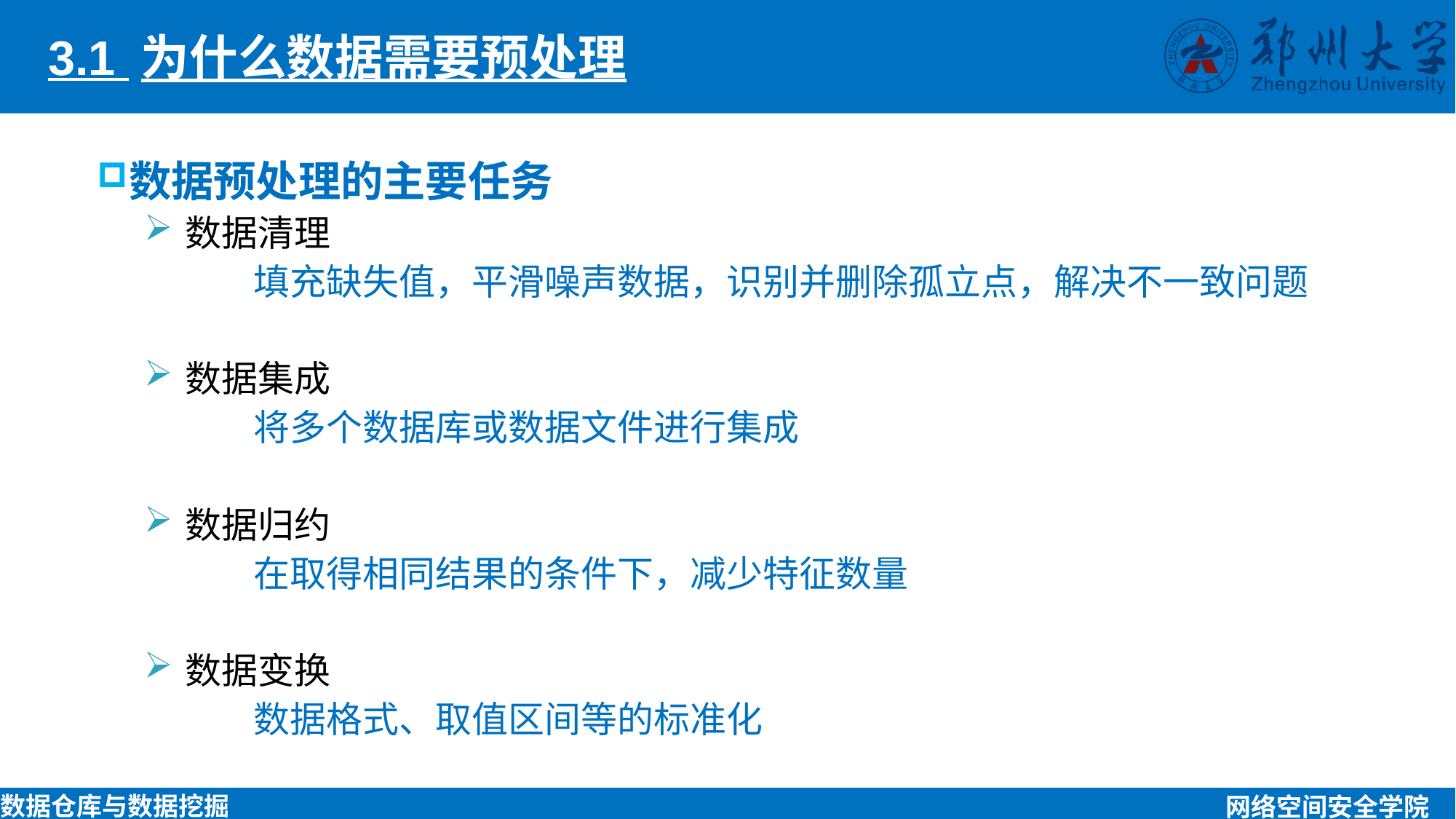

3.1 为什么数据需要预处理
数据预处理的主要任务
数据清理
	填充缺失值，平滑噪声数据，识别并删除孤立点，解决不一致问题

数据集成
	将多个数据库或数据文件进行集成

数据归约
	在取得相同结果的条件下，减少特征数量

数据变换
	数据格式、取值区间等的标准化